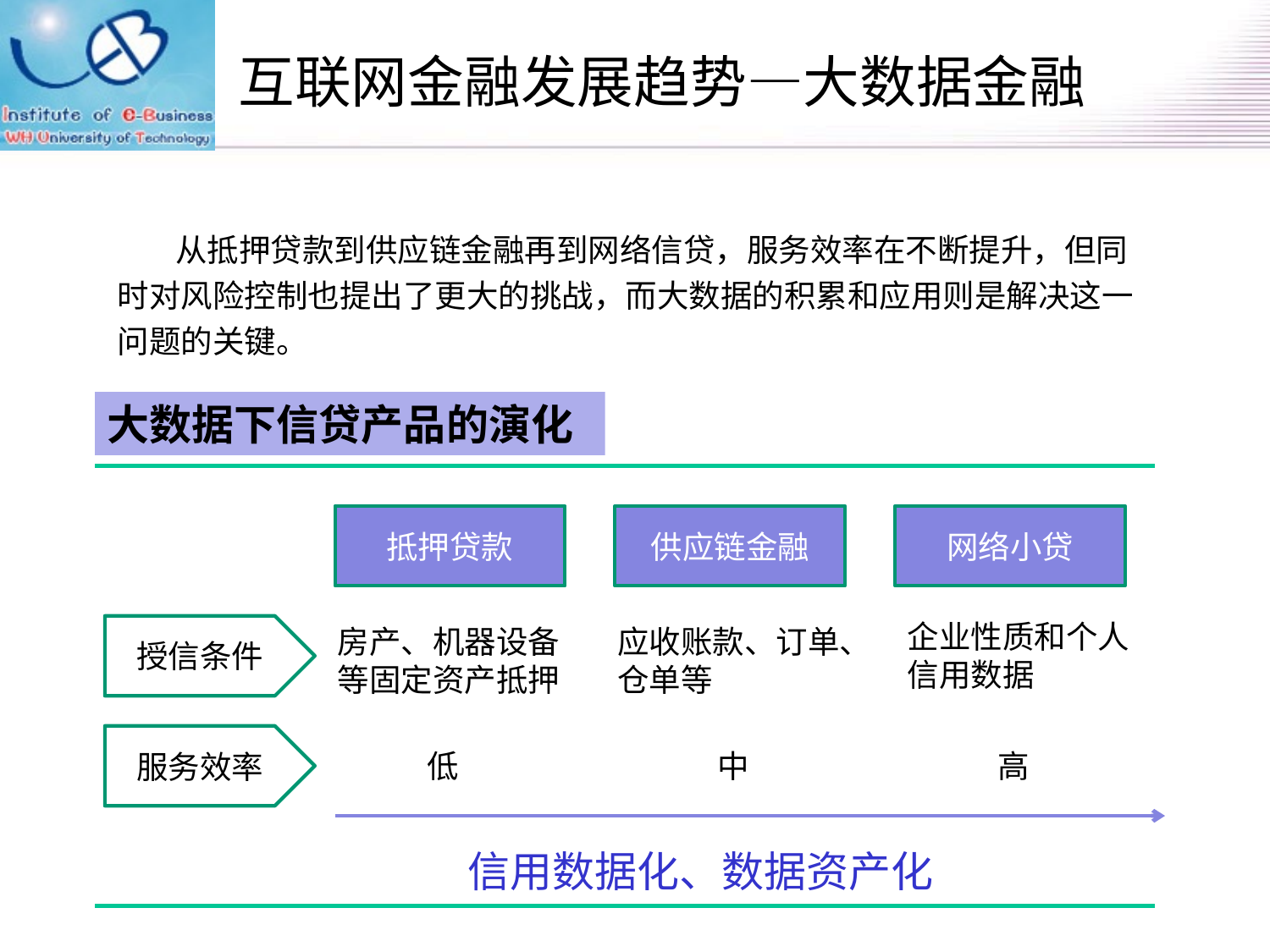

# 互联网金融发展趋势—大数据金融
       从抵押贷款到供应链金融再到网络信贷，服务效率在不断提升，但同时对风险控制也提出了更大的挑战，而大数据的积累和应用则是解决这一问题的关键。
大数据下信贷产品的演化
抵押贷款
供应链金融
网络小贷
企业性质和个人信用数据
授信条件
房产、机器设备等固定资产抵押
应收账款、订单、仓单等
服务效率
低
中
高
信用数据化、数据资产化